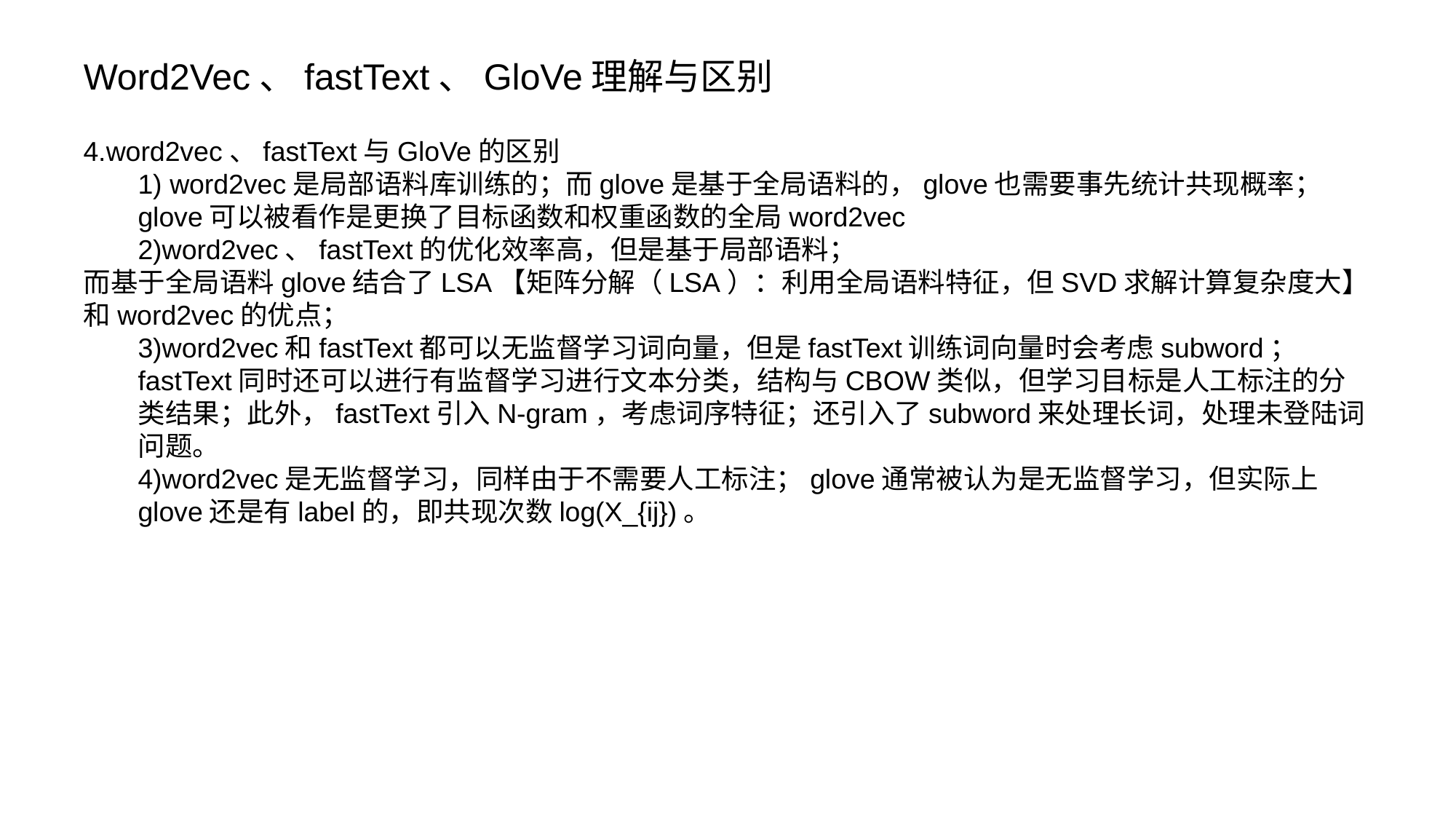

Word2Vec、fastText、GloVe理解与区别
4.word2vec、fastText与GloVe的区别
1) word2vec是局部语料库训练的；而glove是基于全局语料的，glove也需要事先统计共现概率；glove可以被看作是更换了目标函数和权重函数的全局word2vec
2)word2vec、fastText的优化效率高，但是基于局部语料；
而基于全局语料glove结合了LSA【矩阵分解（LSA）：利用全局语料特征，但SVD求解计算复杂度大】和word2vec的优点；
3)word2vec和fastText都可以无监督学习词向量，但是fastText训练词向量时会考虑subword；fastText同时还可以进行有监督学习进行文本分类，结构与CBOW类似，但学习目标是人工标注的分类结果；此外，fastText引入N-gram，考虑词序特征；还引入了subword来处理长词，处理未登陆词问题。
4)word2vec是无监督学习，同样由于不需要人工标注；glove通常被认为是无监督学习，但实际上glove还是有label的，即共现次数log(X_{ij})。